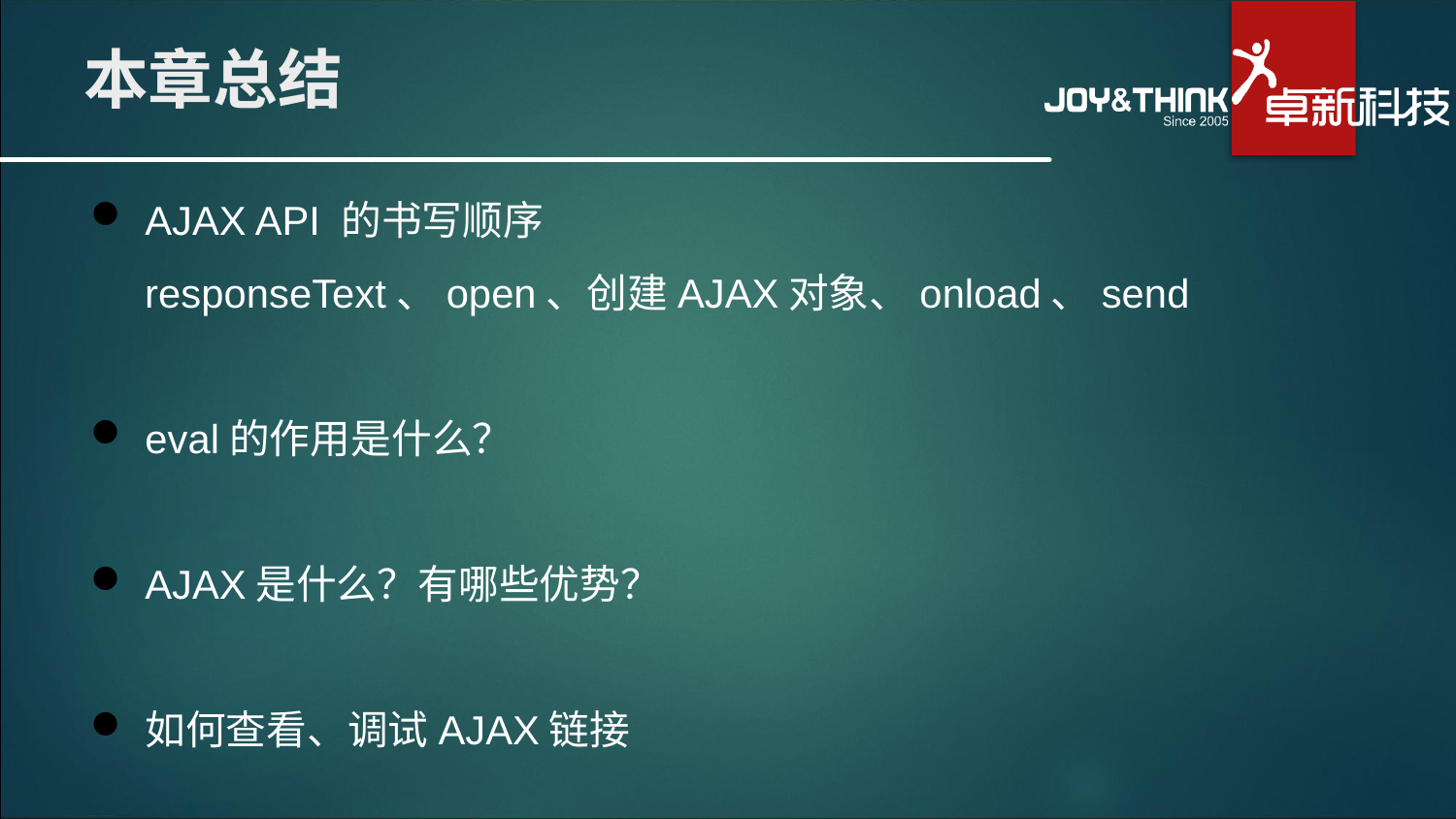

# 本章总结
AJAX API 的书写顺序
responseText、open、创建AJAX对象、onload、send

eval的作用是什么？

AJAX是什么？有哪些优势？

如何查看、调试AJAX链接